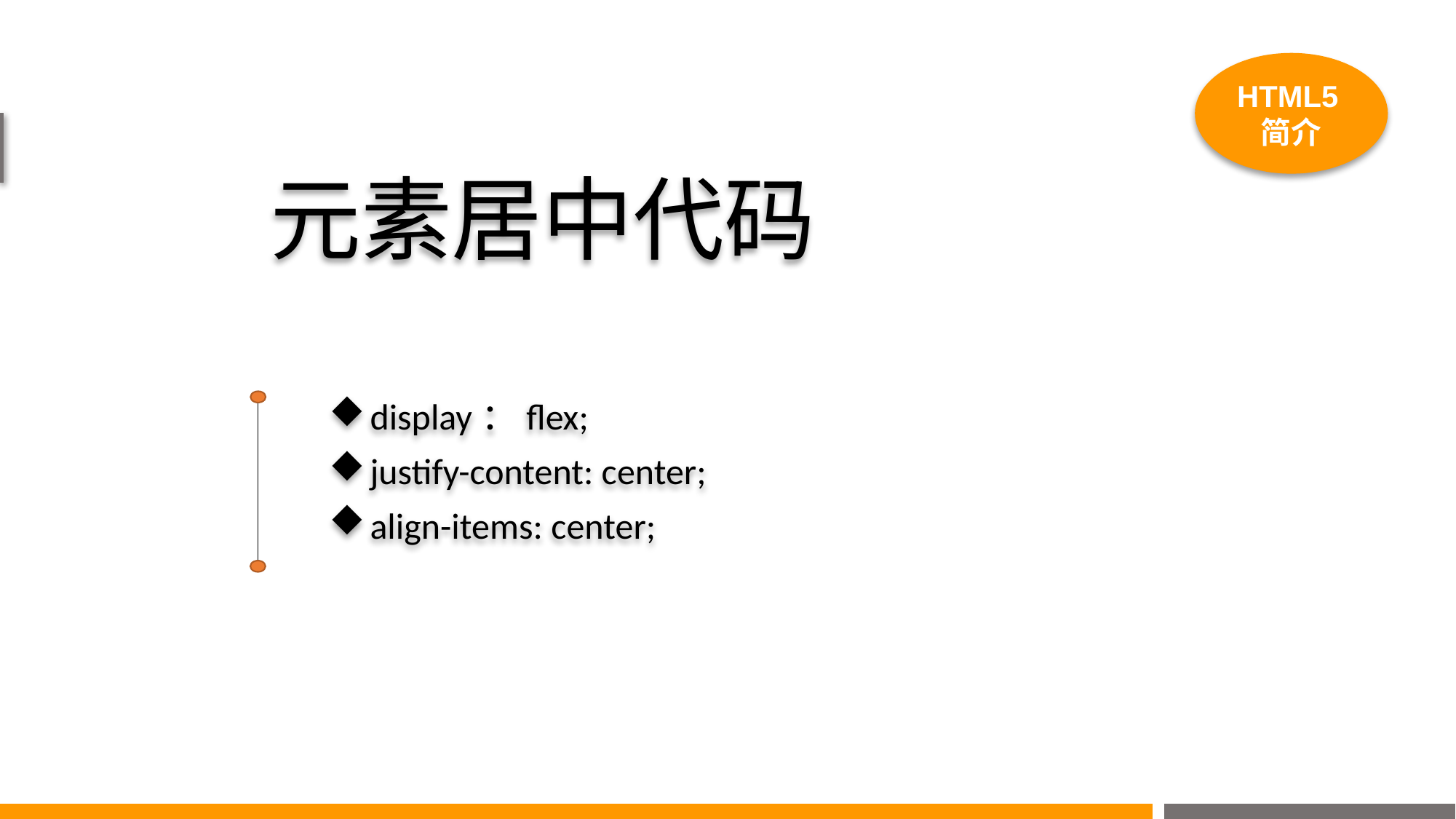

HTML5简介

# 元素居中代码

display：flex;
justify-content: center;
align-items: center;